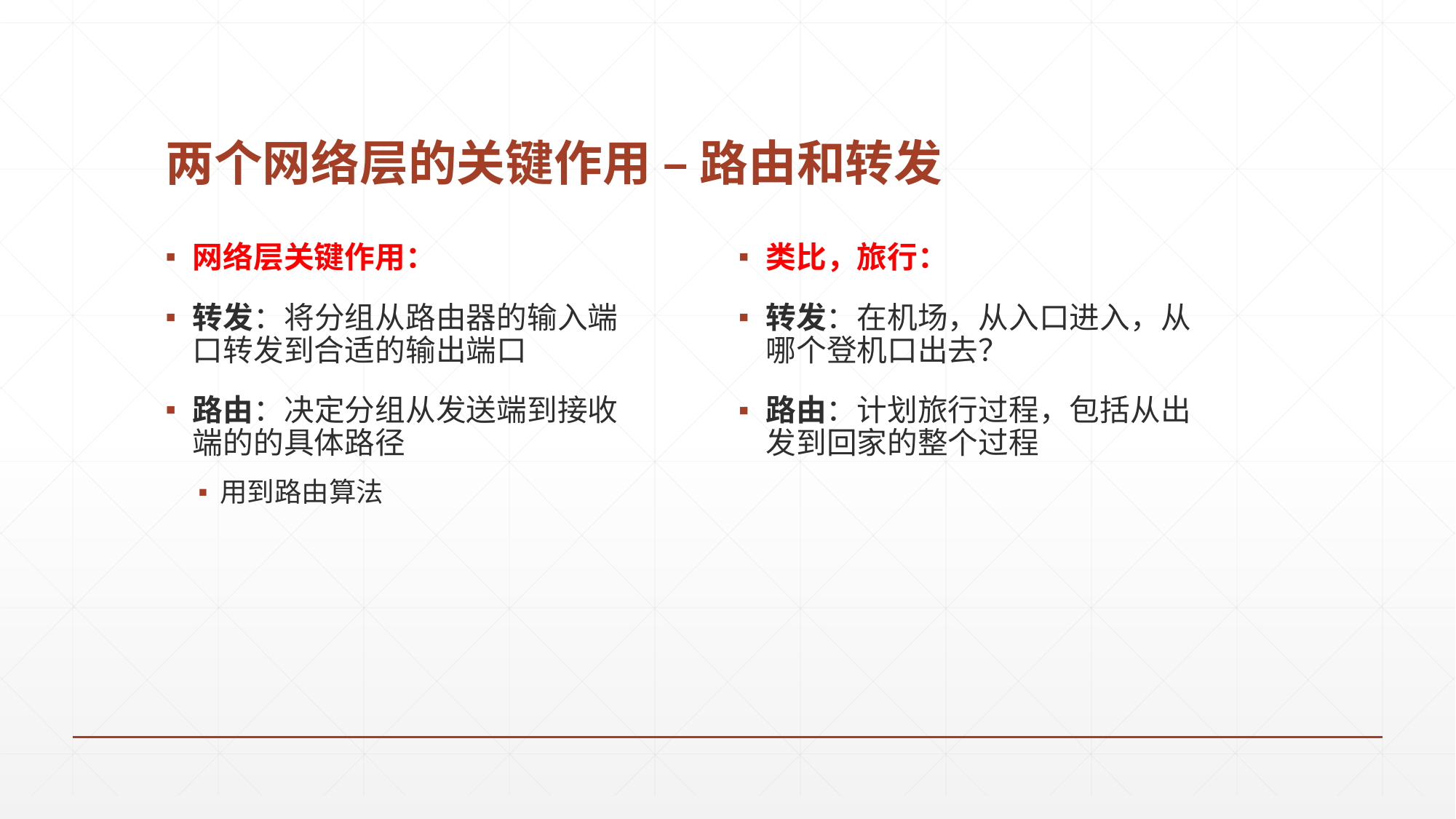

# 两个网络层的关键作用 – 路由和转发
类比，旅行：
转发：在机场，从入口进入，从哪个登机口出去？
路由：计划旅行过程，包括从出发到回家的整个过程
网络层关键作用：
转发：将分组从路由器的输入端口转发到合适的输出端口
路由：决定分组从发送端到接收端的的具体路径
用到路由算法